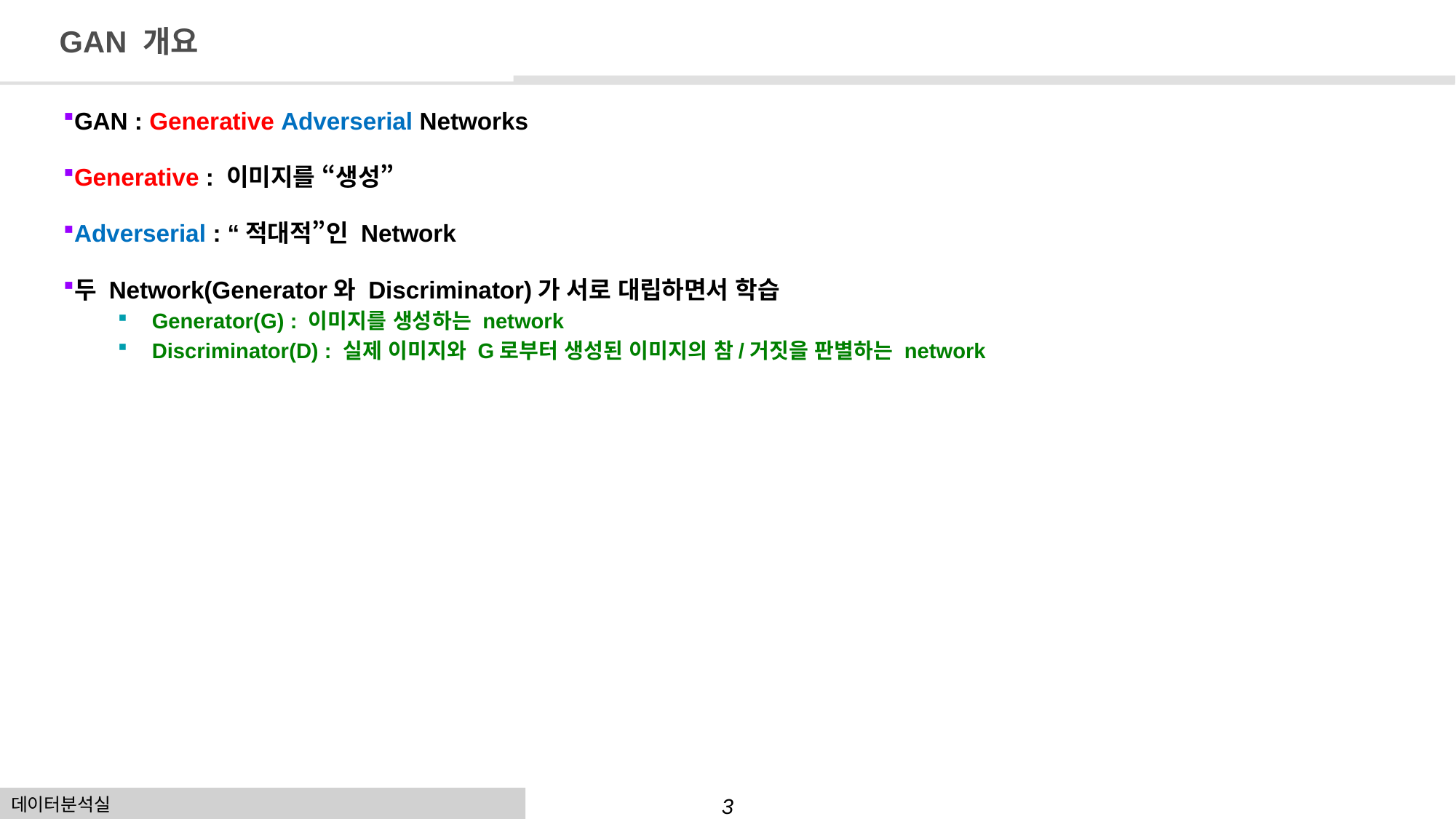

# GAN 개요
GAN : Generative Adverserial Networks
Generative : 이미지를 “생성”
Adverserial : “적대적”인 Network
두 Network(Generator와 Discriminator)가 서로 대립하면서 학습
Generator(G) : 이미지를 생성하는 network
Discriminator(D) : 실제 이미지와 G로부터 생성된 이미지의 참/거짓을 판별하는 network